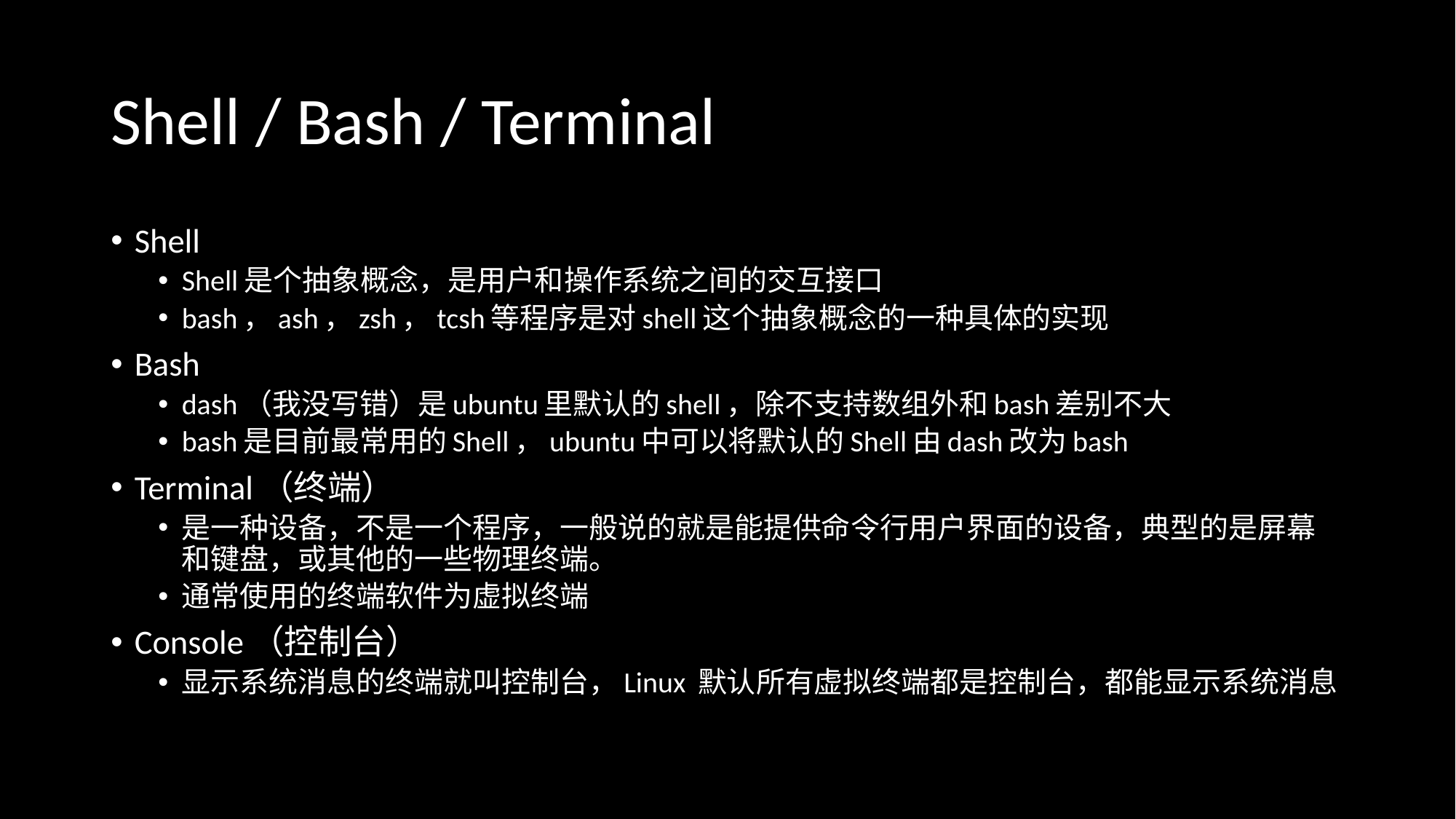

# Shell / Bash / Terminal
Shell
Shell是个抽象概念，是用户和操作系统之间的交互接口
bash，ash，zsh，tcsh等程序是对shell这个抽象概念的一种具体的实现
Bash
dash（我没写错）是ubuntu里默认的shell，除不支持数组外和bash差别不大
bash是目前最常用的Shell，ubuntu中可以将默认的Shell由dash改为bash
Terminal（终端）
是一种设备，不是一个程序，一般说的就是能提供命令行用户界面的设备，典型的是屏幕和键盘，或其他的一些物理终端。
通常使用的终端软件为虚拟终端
Console（控制台）
显示系统消息的终端就叫控制台，Linux 默认所有虚拟终端都是控制台，都能显示系统消息